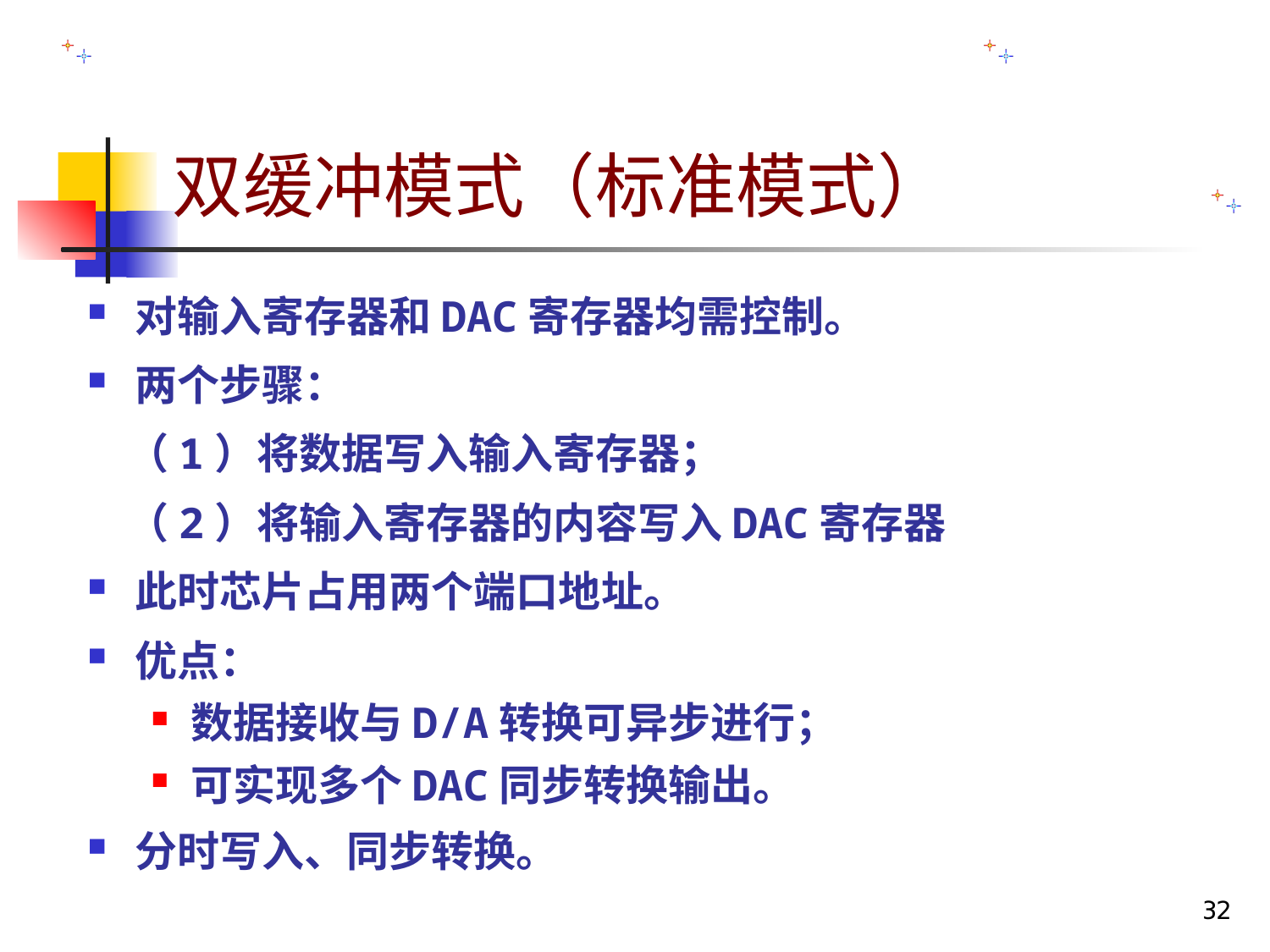

双缓冲模式（标准模式）
对输入寄存器和DAC寄存器均需控制。
两个步骤：
   （1）将数据写入输入寄存器；
   （2）将输入寄存器的内容写入DAC寄存器
此时芯片占用两个端口地址。
优点：
数据接收与D/A转换可异步进行；
可实现多个DAC同步转换输出。
分时写入、同步转换。
32